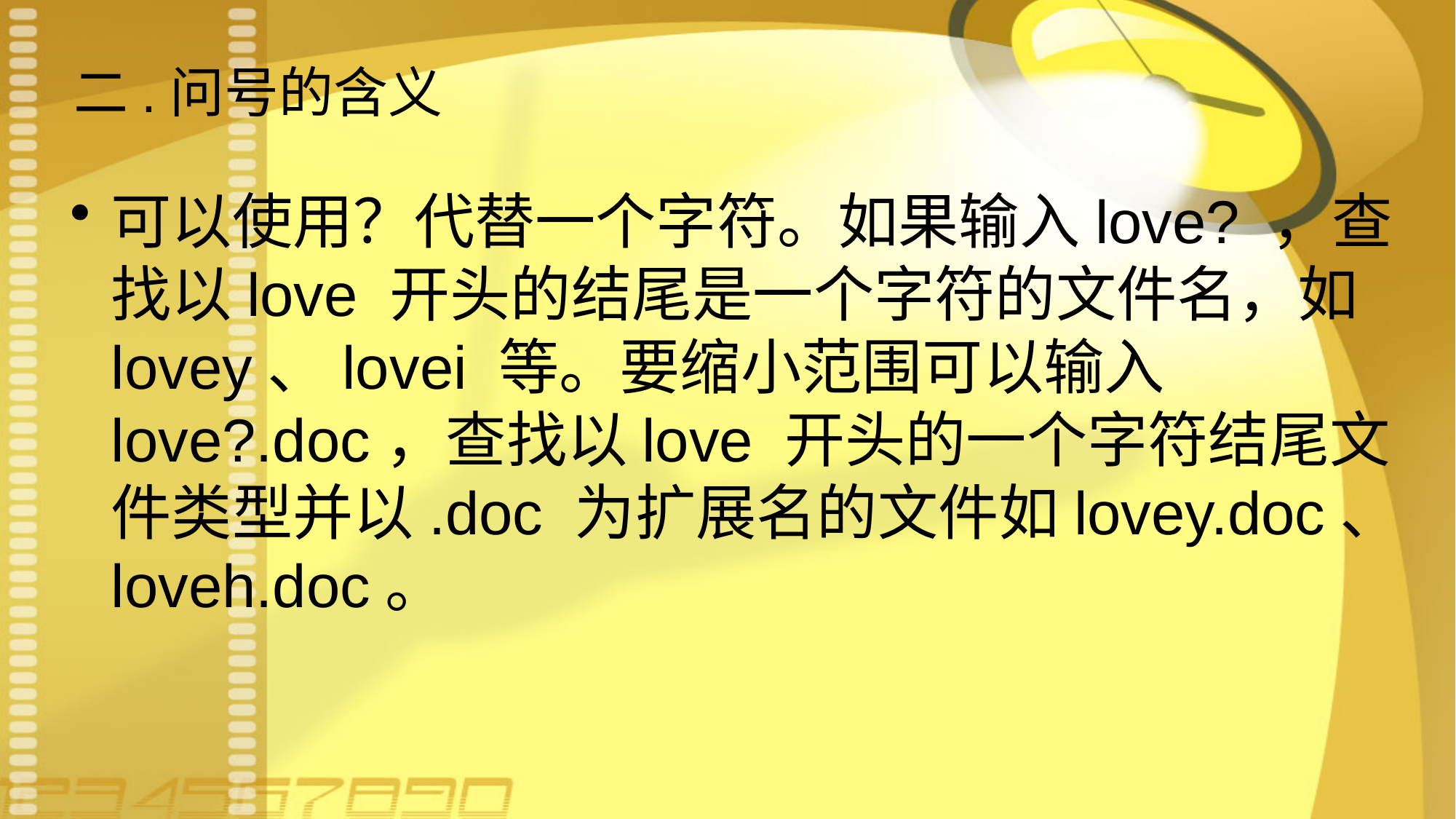

# 二.问号的含义
可以使用？代替一个字符。如果输入love? ，查找以love 开头的结尾是一个字符的文件名，如lovey、lovei 等。要缩小范围可以输入love?.doc，查找以love 开头的一个字符结尾文件类型并以.doc 为扩展名的文件如lovey.doc、loveh.doc。